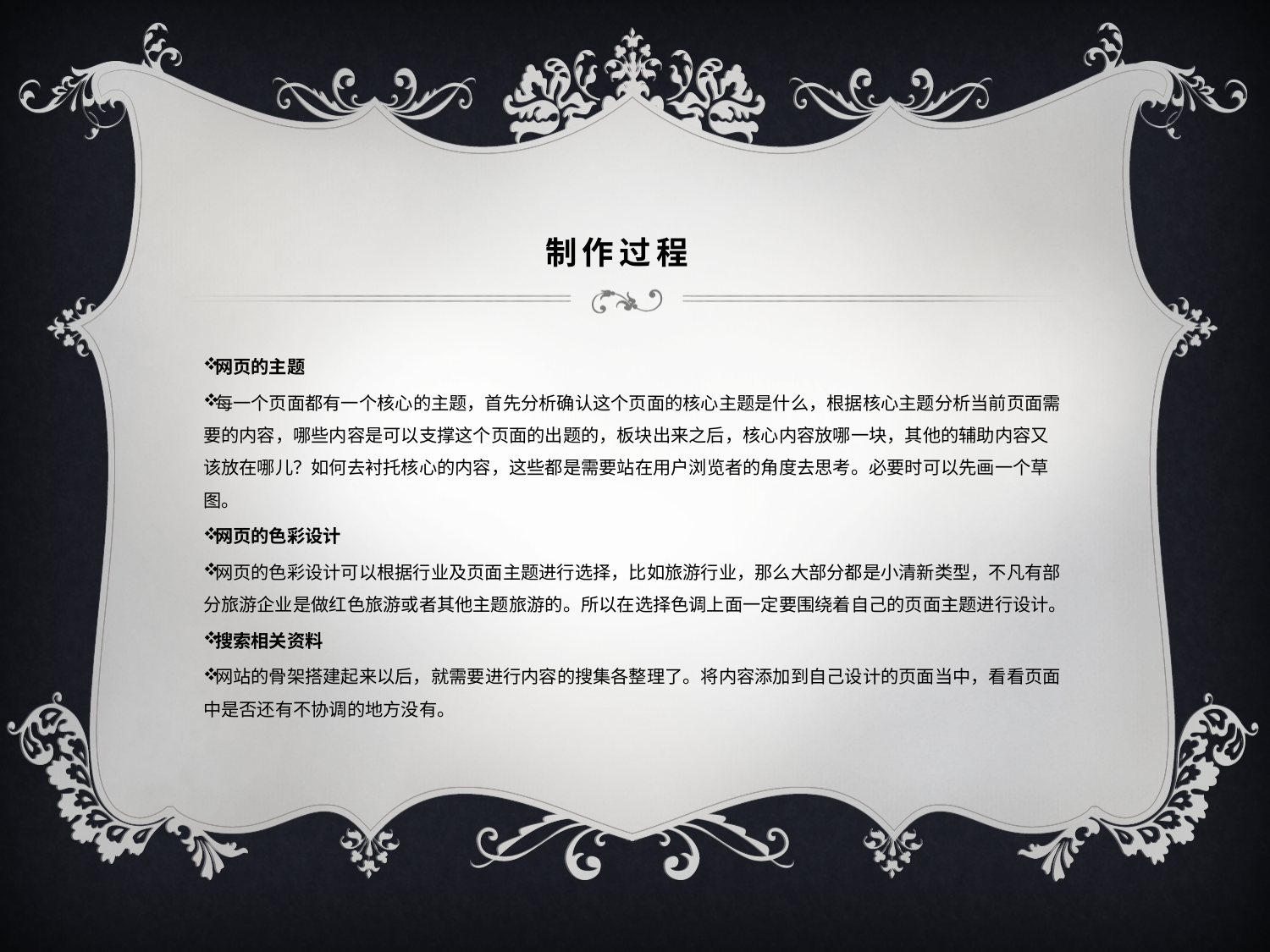

# 制作过程
网页的主题
每一个页面都有一个核心的主题，首先分析确认这个页面的核心主题是什么，根据核心主题分析当前页面需要的内容，哪些内容是可以支撑这个页面的出题的，板块出来之后，核心内容放哪一块，其他的辅助内容又该放在哪儿？如何去衬托核心的内容，这些都是需要站在用户浏览者的角度去思考。必要时可以先画一个草图。
网页的色彩设计
网页的色彩设计可以根据行业及页面主题进行选择，比如旅游行业，那么大部分都是小清新类型，不凡有部分旅游企业是做红色旅游或者其他主题旅游的。所以在选择色调上面一定要围绕着自己的页面主题进行设计。
搜索相关资料
网站的骨架搭建起来以后，就需要进行内容的搜集各整理了。将内容添加到自己设计的页面当中，看看页面中是否还有不协调的地方没有。